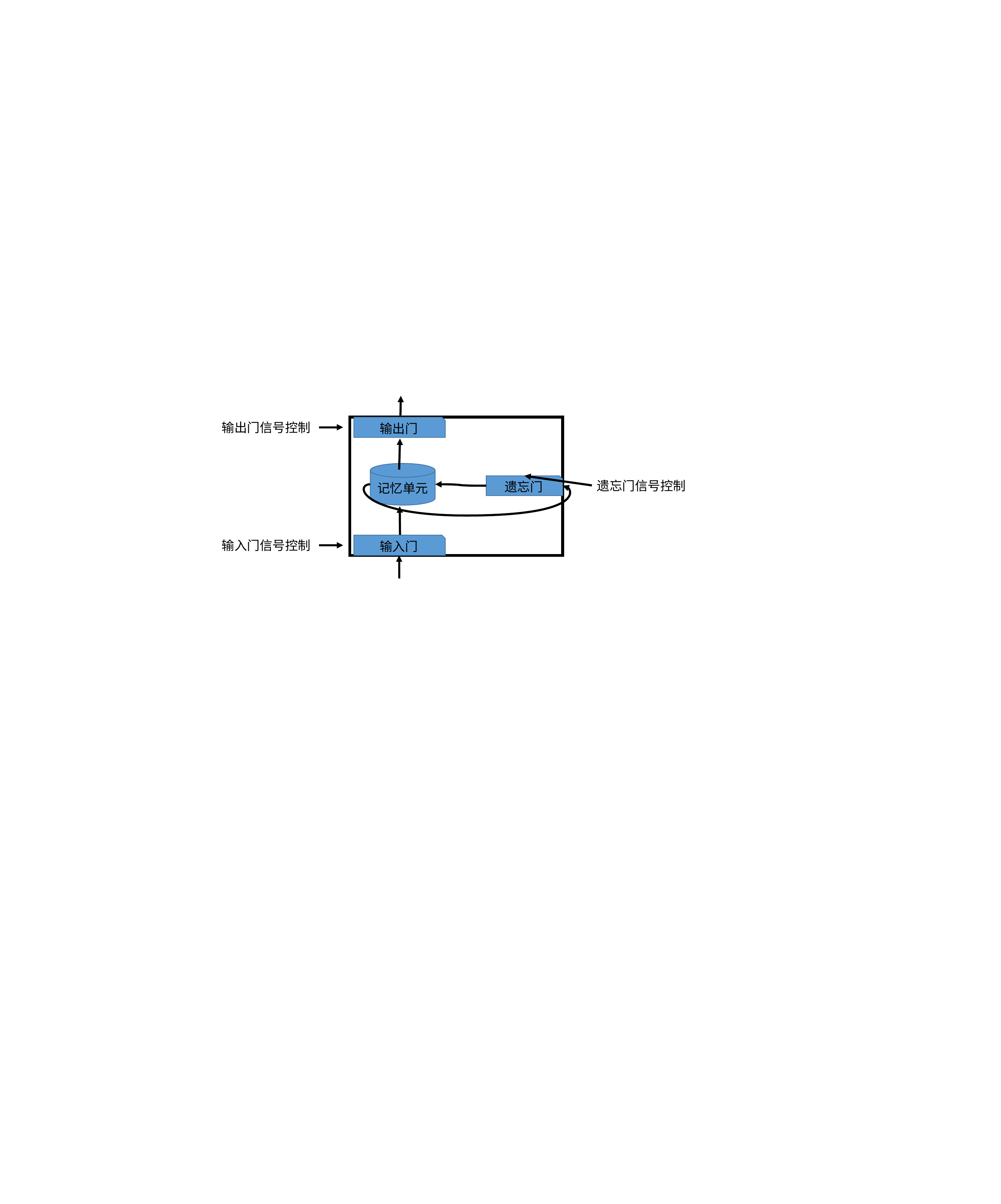

输出门信号控制

输出门
记忆单元
遗忘门信号控制
遗忘门
输入门信号控制
输入门